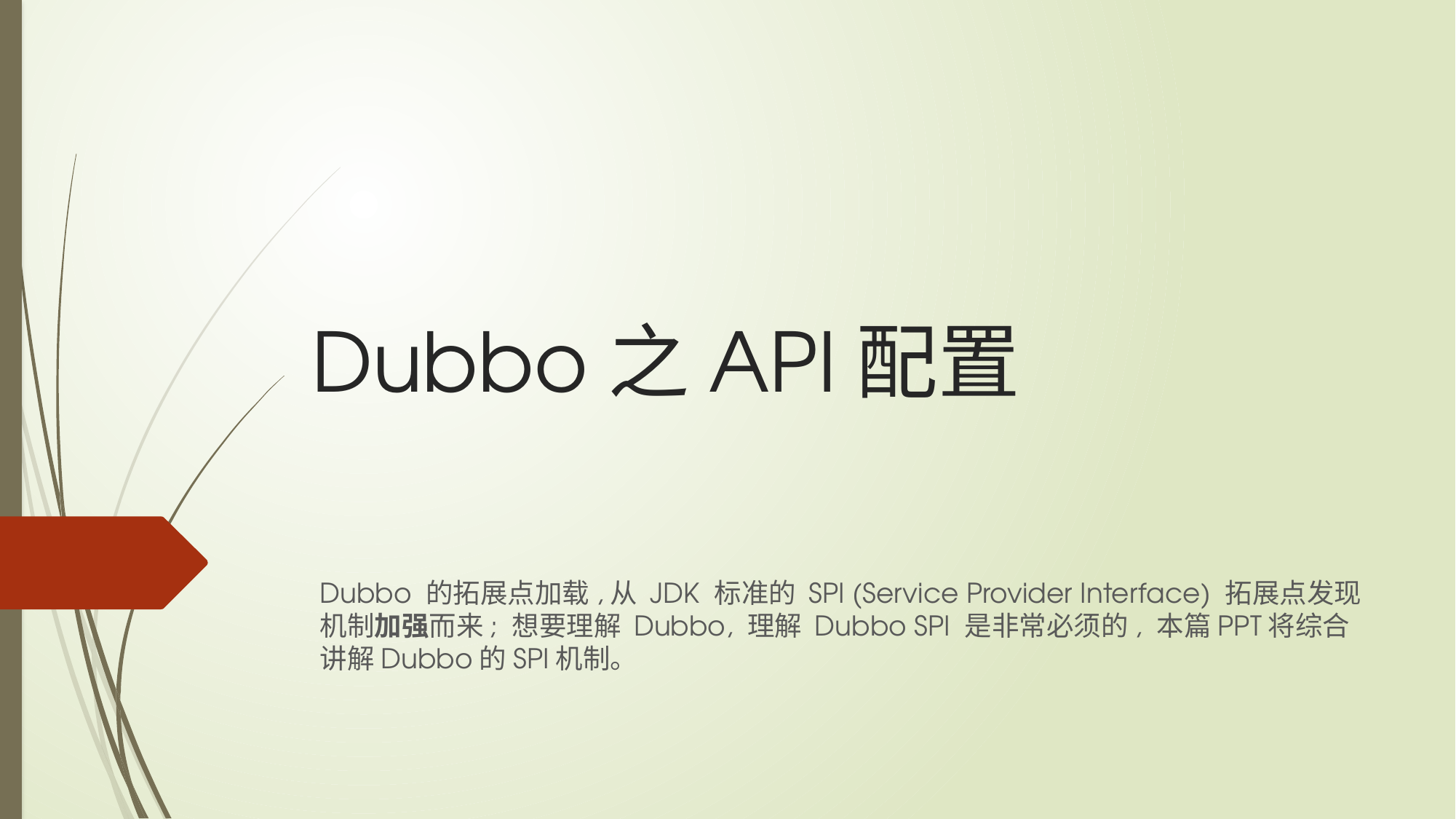

# Dubbo之API配置
Dubbo 的拓展点加载,从 JDK 标准的 SPI (Service Provider Interface) 拓展点发现机制加强而来; 想要理解 Dubbo, 理解 Dubbo SPI 是非常必须的, 本篇PPT将综合讲解Dubbo的SPI机制。